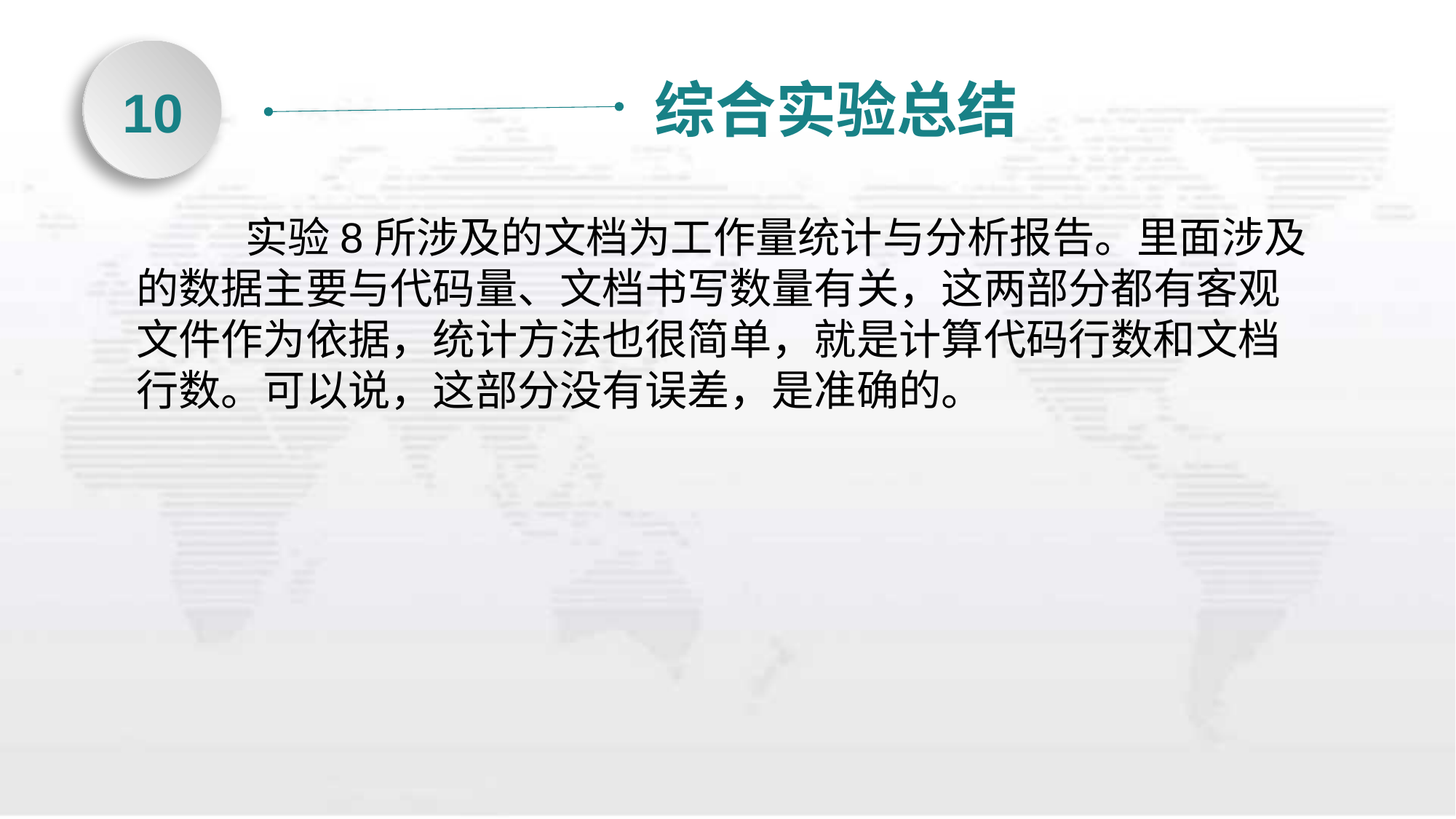

综合实验总结
10
	实验8所涉及的文档为工作量统计与分析报告。里面涉及的数据主要与代码量、文档书写数量有关，这两部分都有客观文件作为依据，统计方法也很简单，就是计算代码行数和文档行数。可以说，这部分没有误差，是准确的。